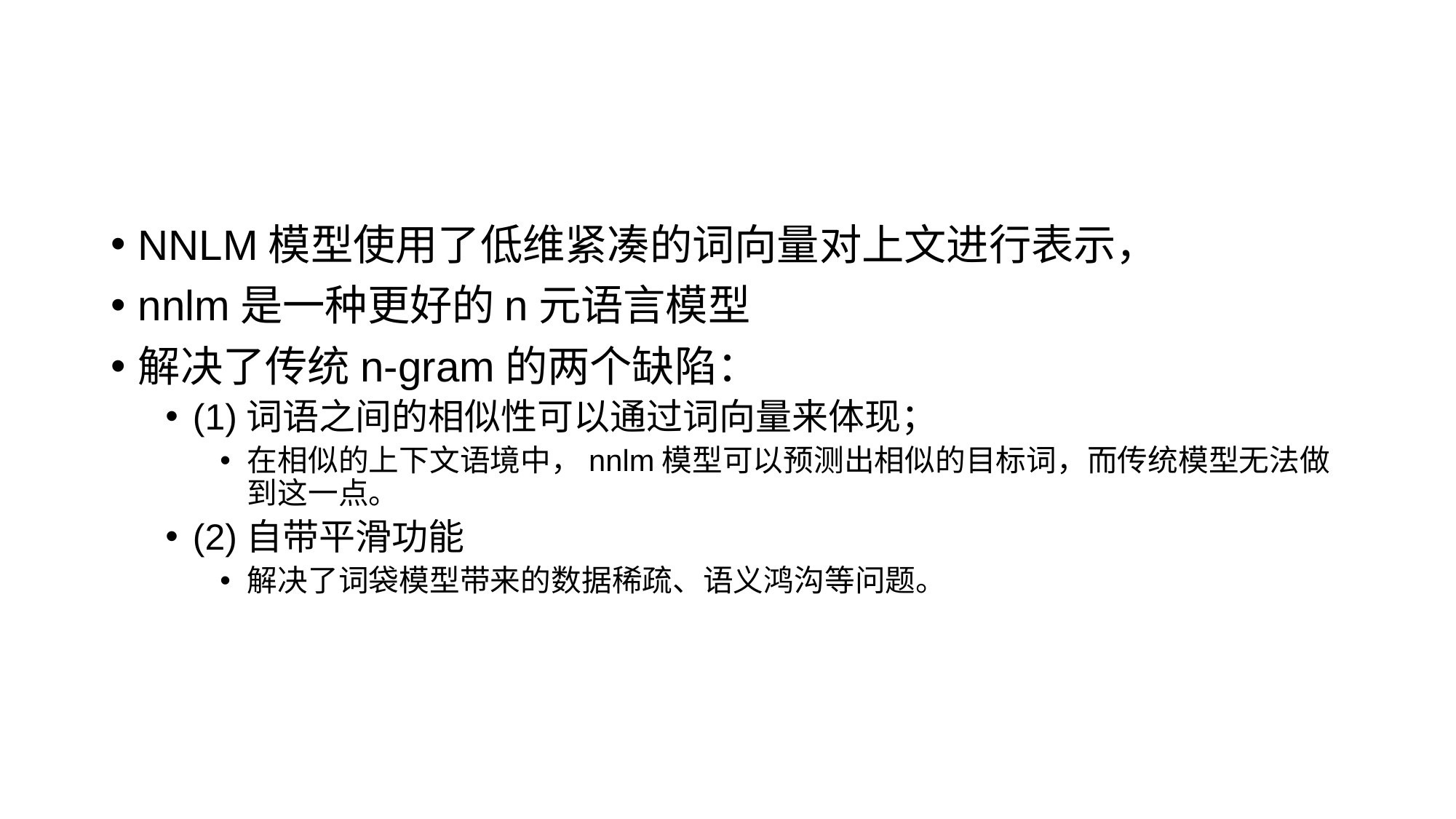

#
NNLM模型使用了低维紧凑的词向量对上文进行表示，
nnlm是一种更好的n元语言模型
解决了传统n-gram的两个缺陷：
(1)词语之间的相似性可以通过词向量来体现；
在相似的上下文语境中，nnlm模型可以预测出相似的目标词，而传统模型无法做到这一点。
(2)自带平滑功能
解决了词袋模型带来的数据稀疏、语义鸿沟等问题。